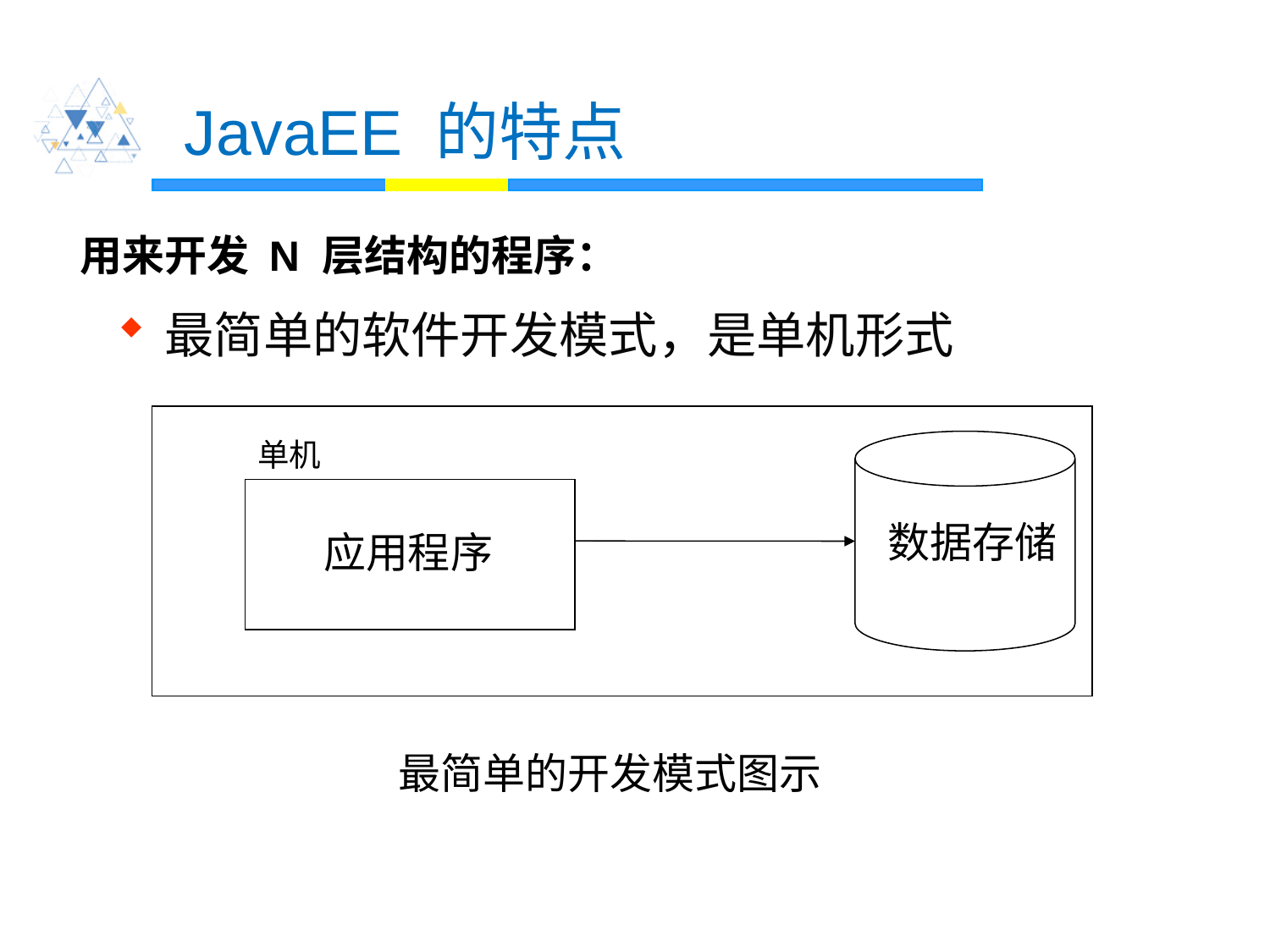

# JavaEE 的特点
用来开发 N 层结构的程序：
最简单的软件开发模式，是单机形式

单机

数据存储
应用程序

最简单的开发模式图示